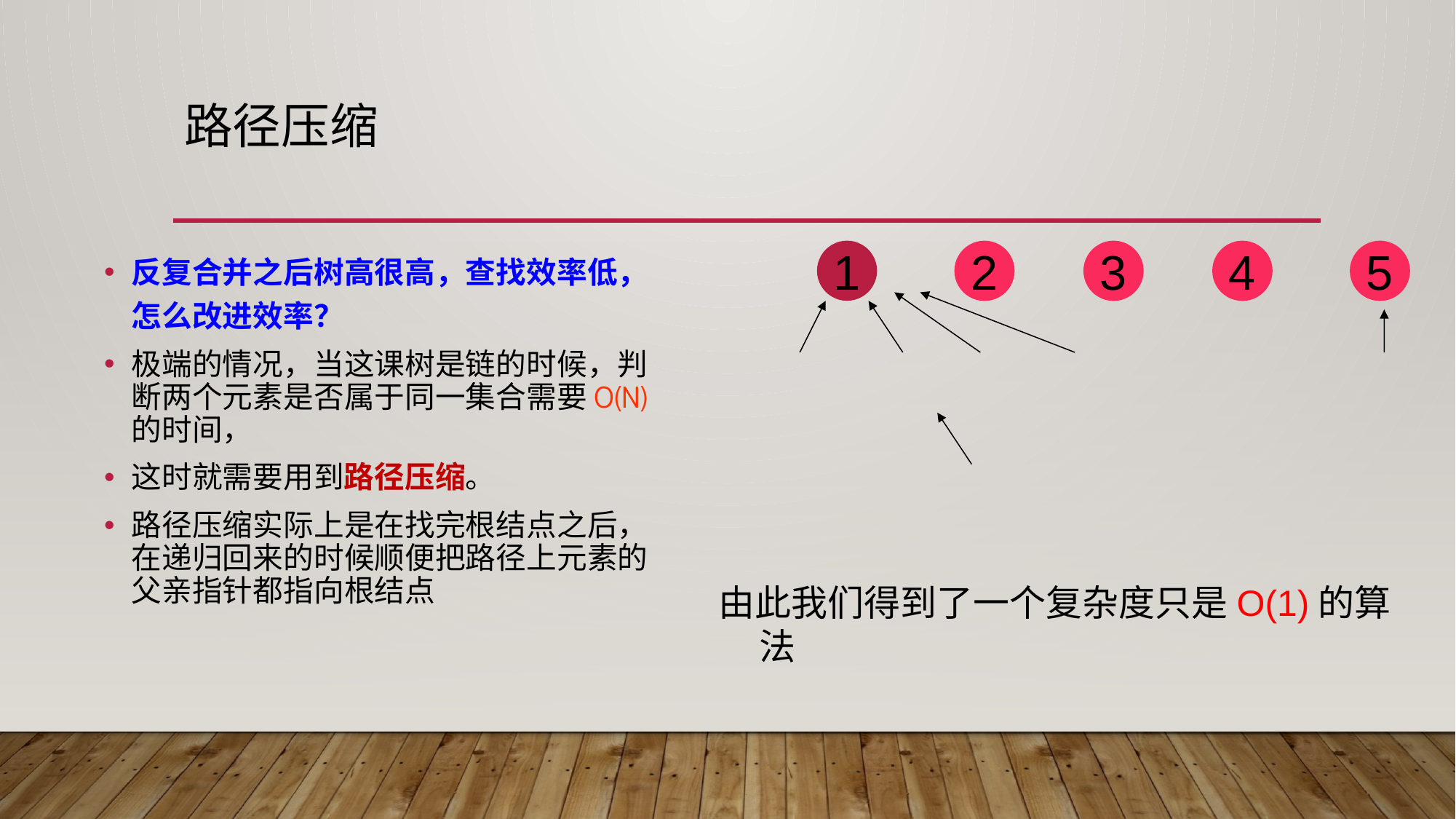

# 路径压缩
反复合并之后树高很高，查找效率低，怎么改进效率？
极端的情况，当这课树是链的时候，判断两个元素是否属于同一集合需要O(N)的时间，
这时就需要用到路径压缩。
路径压缩实际上是在找完根结点之后，在递归回来的时候顺便把路径上元素的父亲指针都指向根结点
1
2
3
4
5

由此我们得到了一个复杂度只是O(1)的算法